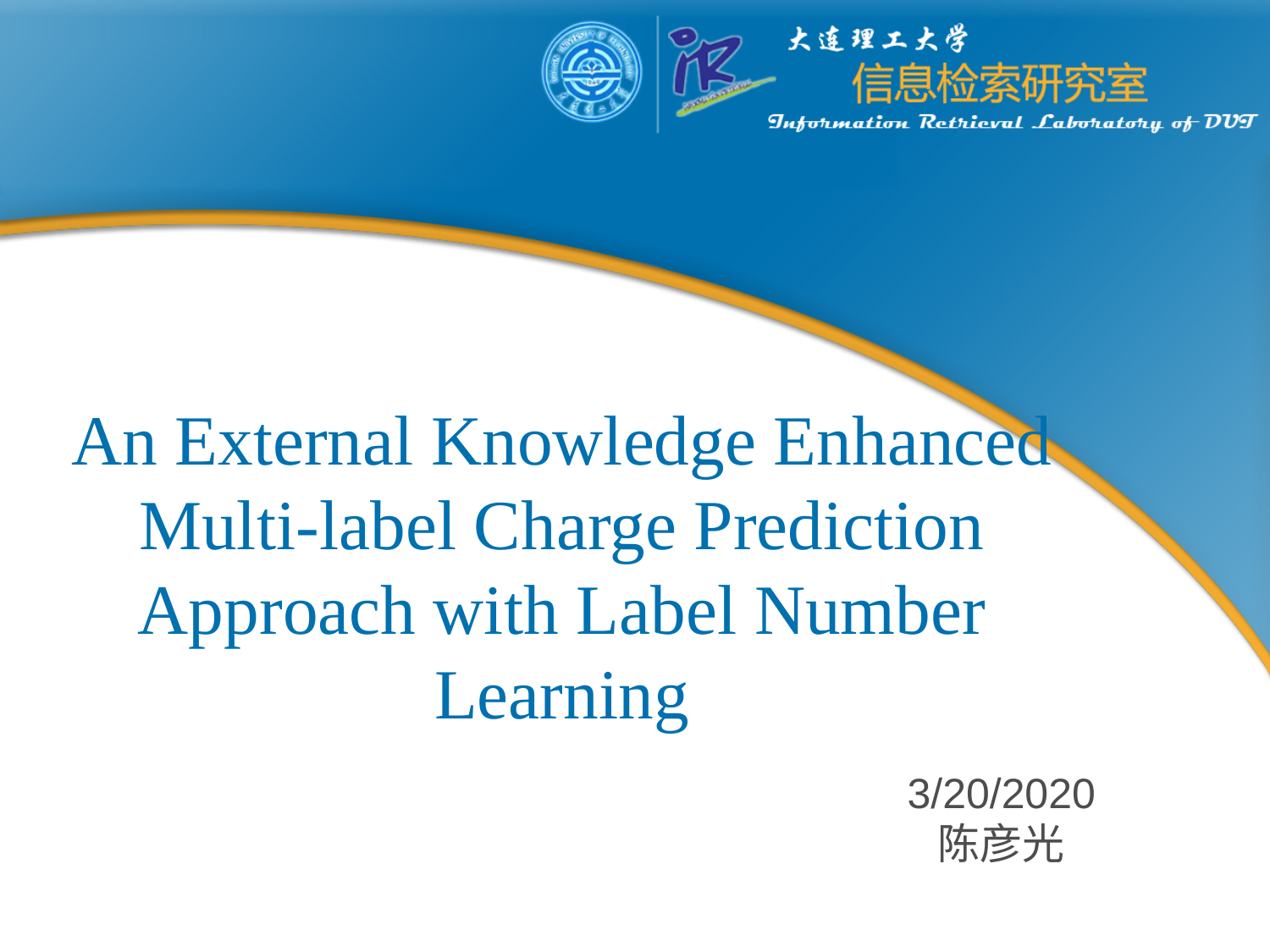

# An External Knowledge Enhanced Multi-label Charge Prediction Approach with Label Number Learning
3/20/2020
陈彦光